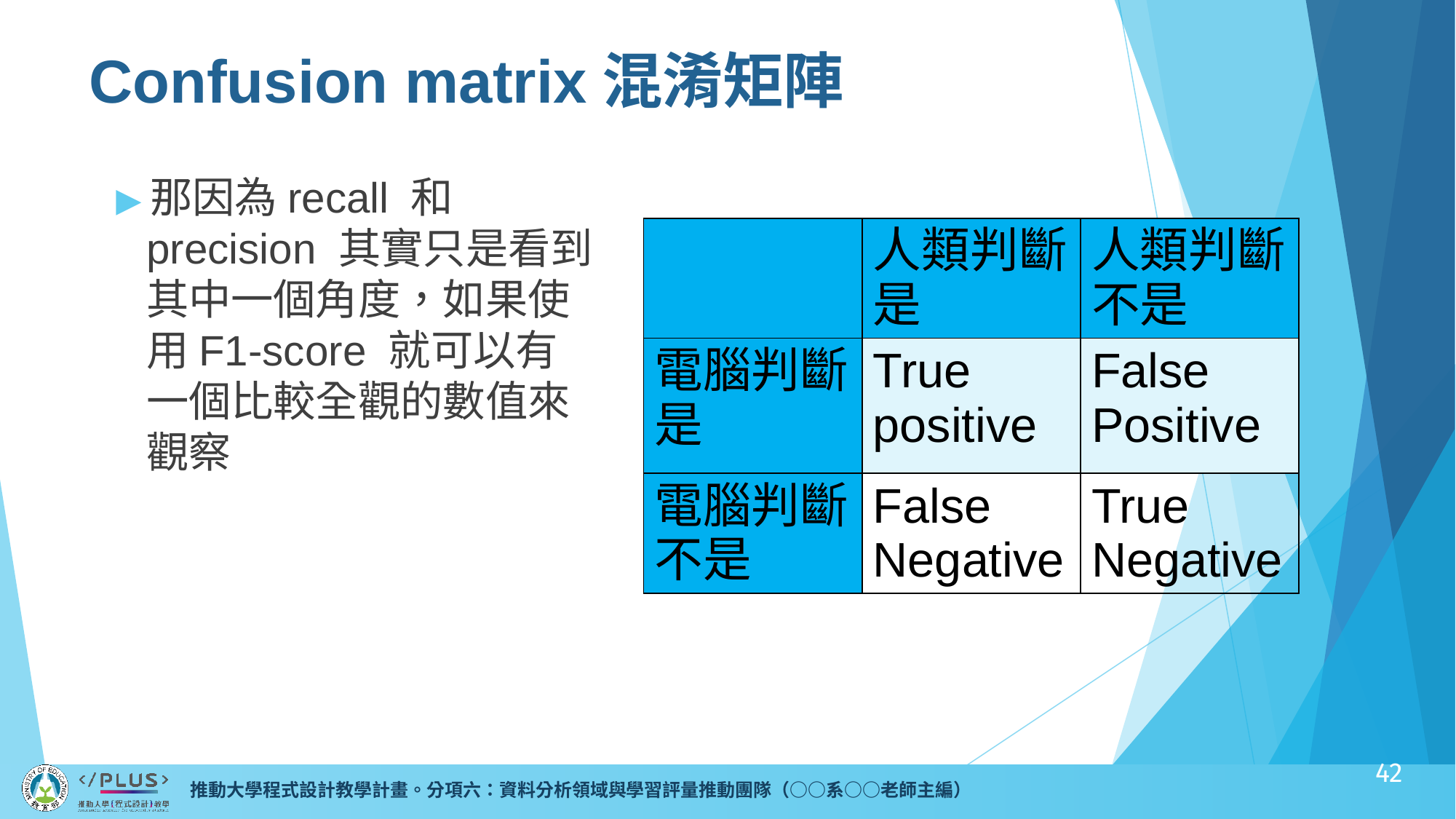

# Confusion matrix混淆矩陣
那因為recall 和 precision 其實只是看到其中一個角度，如果使用F1-score 就可以有一個比較全觀的數值來觀察

|  | 人類判斷 是 | 人類判斷 不是 |
| --- | --- | --- |
| 電腦判斷 是 | True positive | False Positive |
| 電腦判斷 不是 | False Negative | True Negative |
42